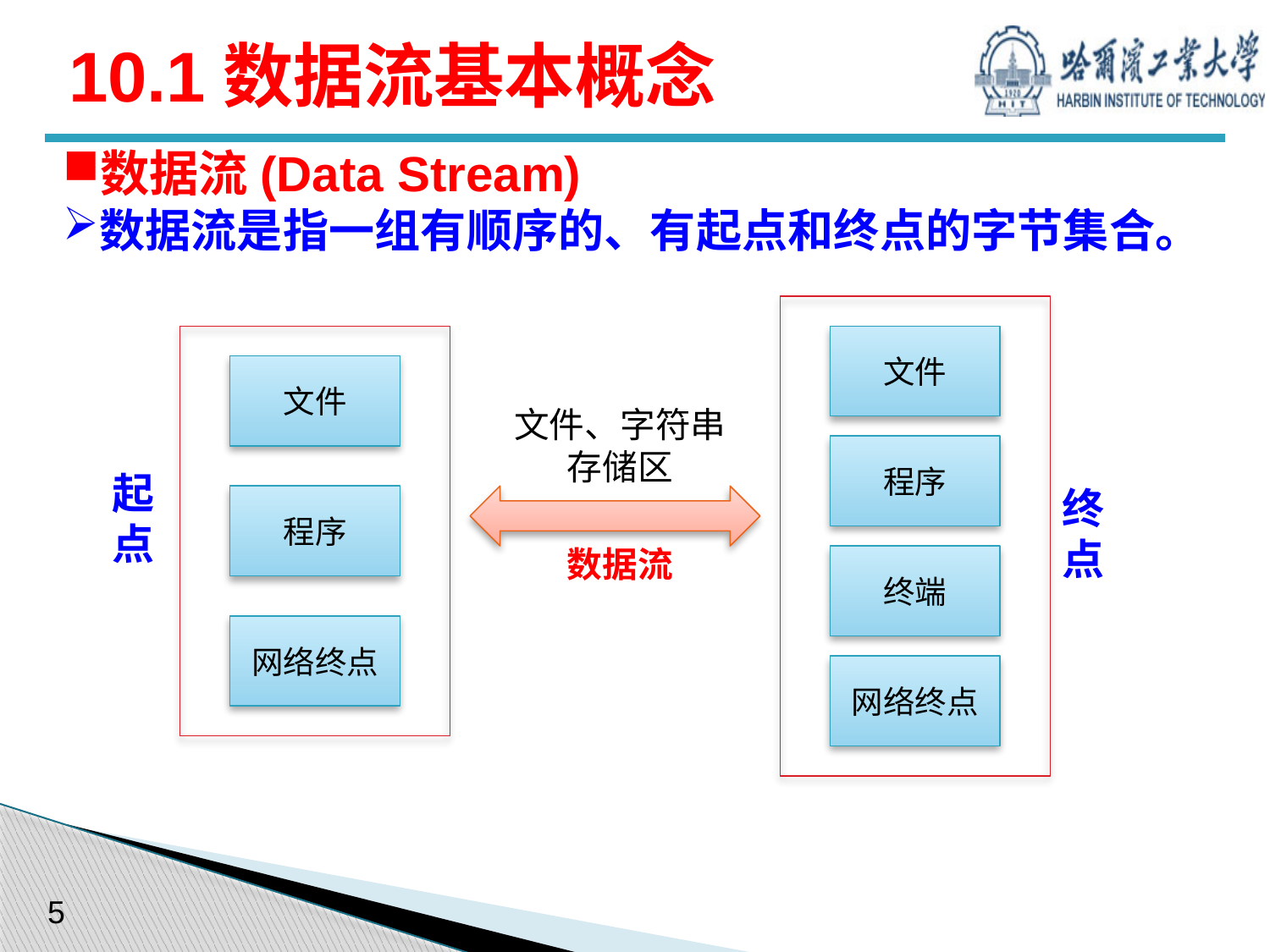

# 10.1数据流基本概念
数据流(Data Stream)
数据流是指一组有顺序的、有起点和终点的字节集合。

文件
文件
文件、字符串存储区
程序
起点
终点
程序

数据流
终端
网络终点
网络终点